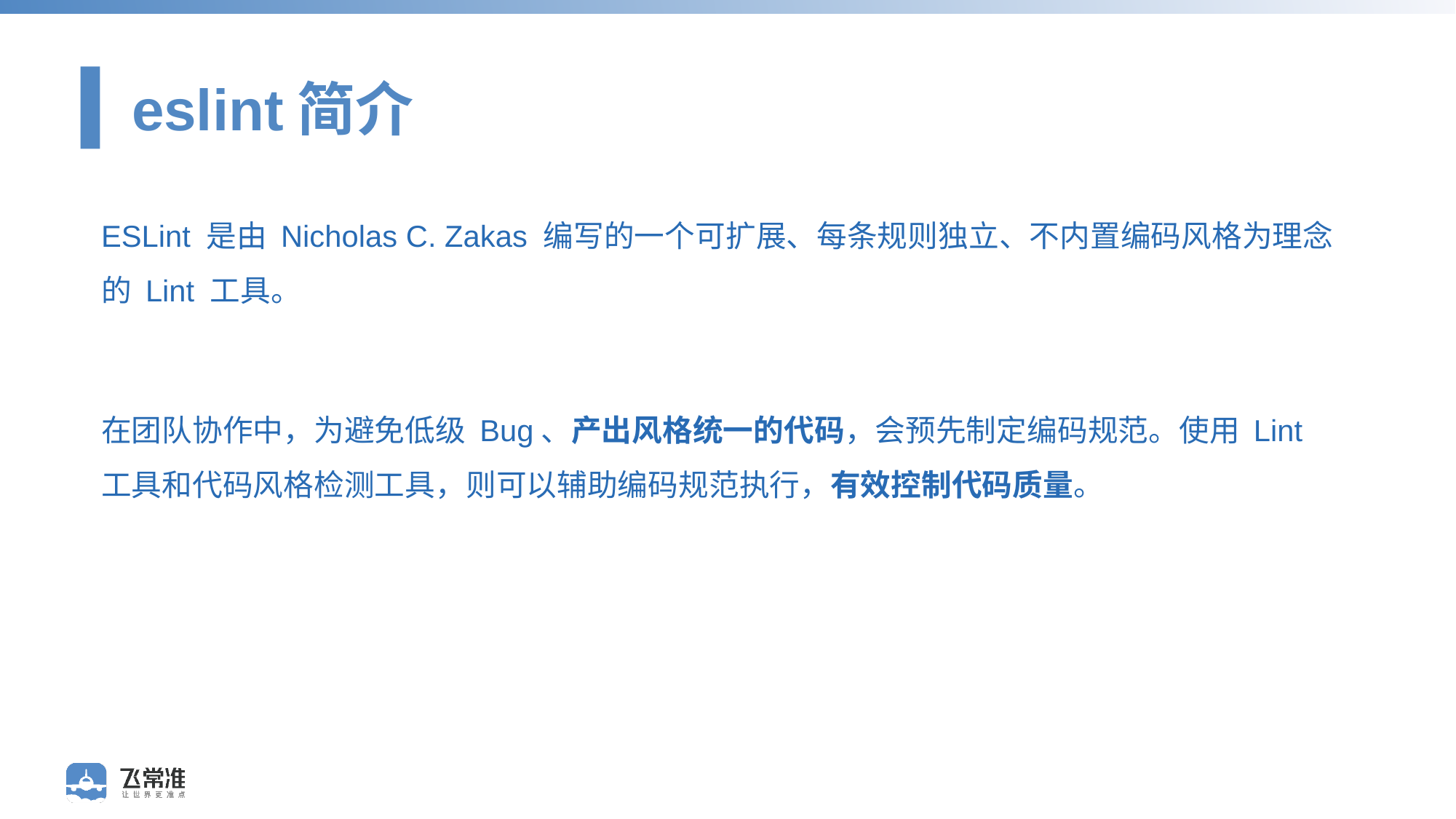

eslint简介
ESLint 是由 Nicholas C. Zakas 编写的一个可扩展、每条规则独立、不内置编码风格为理念的 Lint 工具。

在团队协作中，为避免低级 Bug、产出风格统一的代码，会预先制定编码规范。使用 Lint 工具和代码风格检测工具，则可以辅助编码规范执行，有效控制代码质量。

2